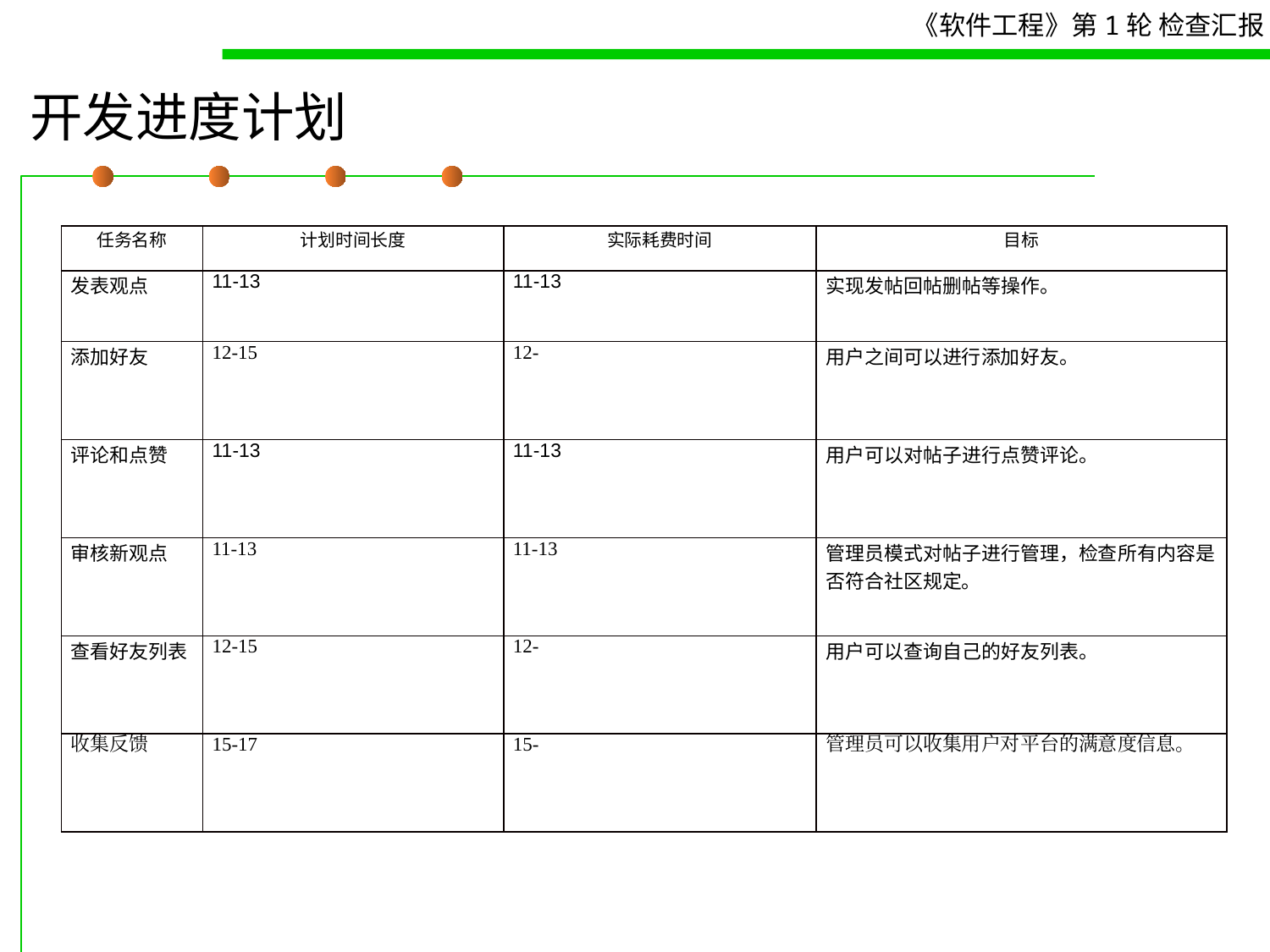

# 开发进度计划
| 任务名称 | 计划时间长度 | 实际耗费时间 | 目标 |
| --- | --- | --- | --- |
| 发表观点 | 11-13 | 11-13 | 实现发帖回帖删帖等操作。 |
| 添加好友 | 12-15 | 12- | 用户之间可以进行添加好友。 |
| 评论和点赞 | 11-13 | 11-13 | 用户可以对帖子进行点赞评论。 |
| 审核新观点 | 11-13 | 11-13 | 管理员模式对帖子进行管理，检查所有内容是否符合社区规定。 |
| 查看好友列表 | 12-15 | 12- | 用户可以查询自己的好友列表。 |
| 收集反馈 | 15-17 | 15- | 管理员可以收集用户对平台的满意度信息。 |